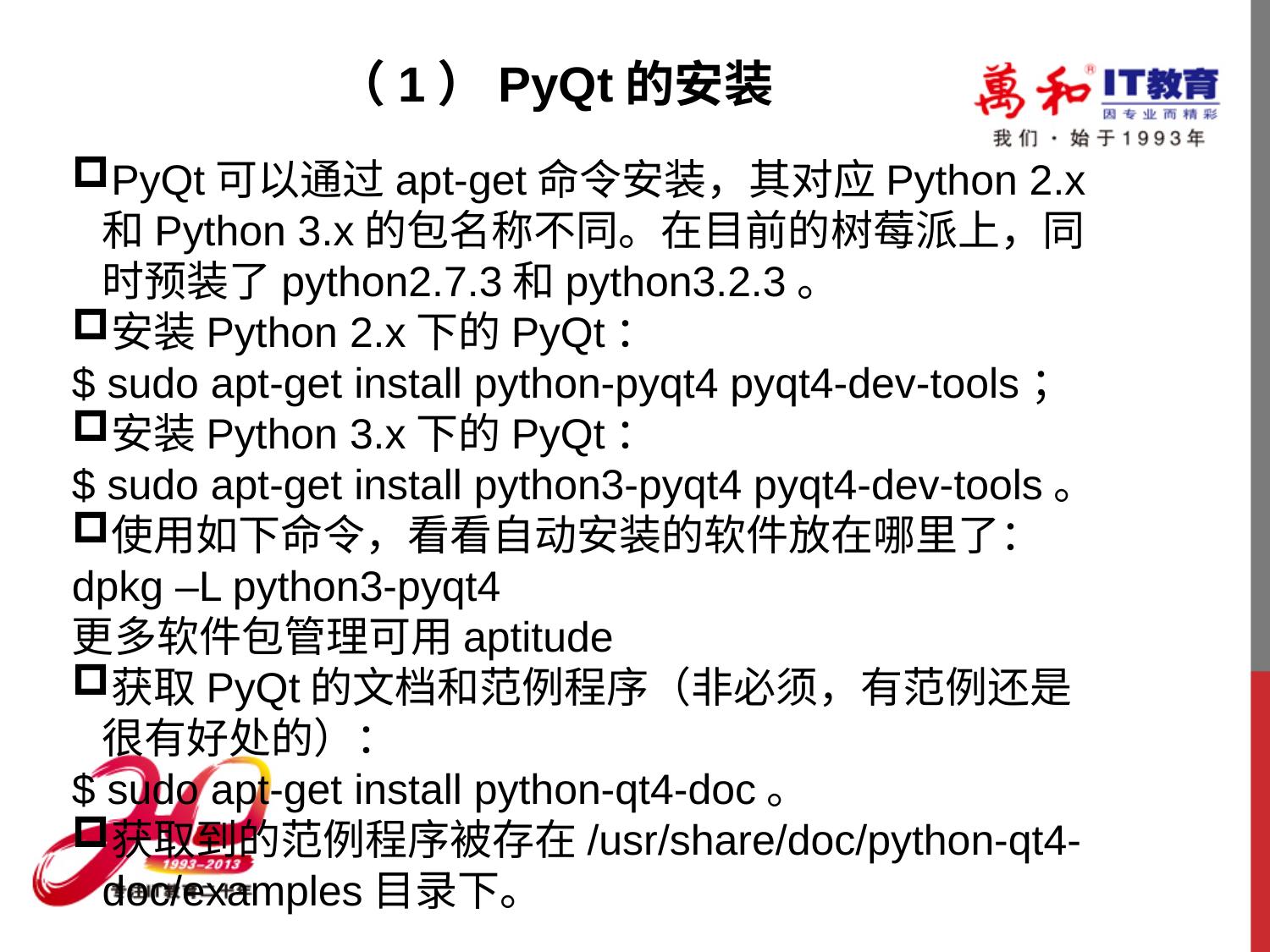

（1）PyQt的安装
PyQt可以通过apt-get命令安装，其对应Python 2.x 和Python 3.x的包名称不同。在目前的树莓派上，同时预装了python2.7.3和python3.2.3。
安装Python 2.x下的PyQt：
$ sudo apt-get install python-pyqt4 pyqt4-dev-tools；
安装Python 3.x下的PyQt：
$ sudo apt-get install python3-pyqt4 pyqt4-dev-tools。
使用如下命令，看看自动安装的软件放在哪里了：
dpkg –L python3-pyqt4
更多软件包管理可用aptitude
获取PyQt的文档和范例程序（非必须，有范例还是很有好处的）：
$ sudo apt-get install python-qt4-doc。
获取到的范例程序被存在/usr/share/doc/python-qt4-doc/examples目录下。